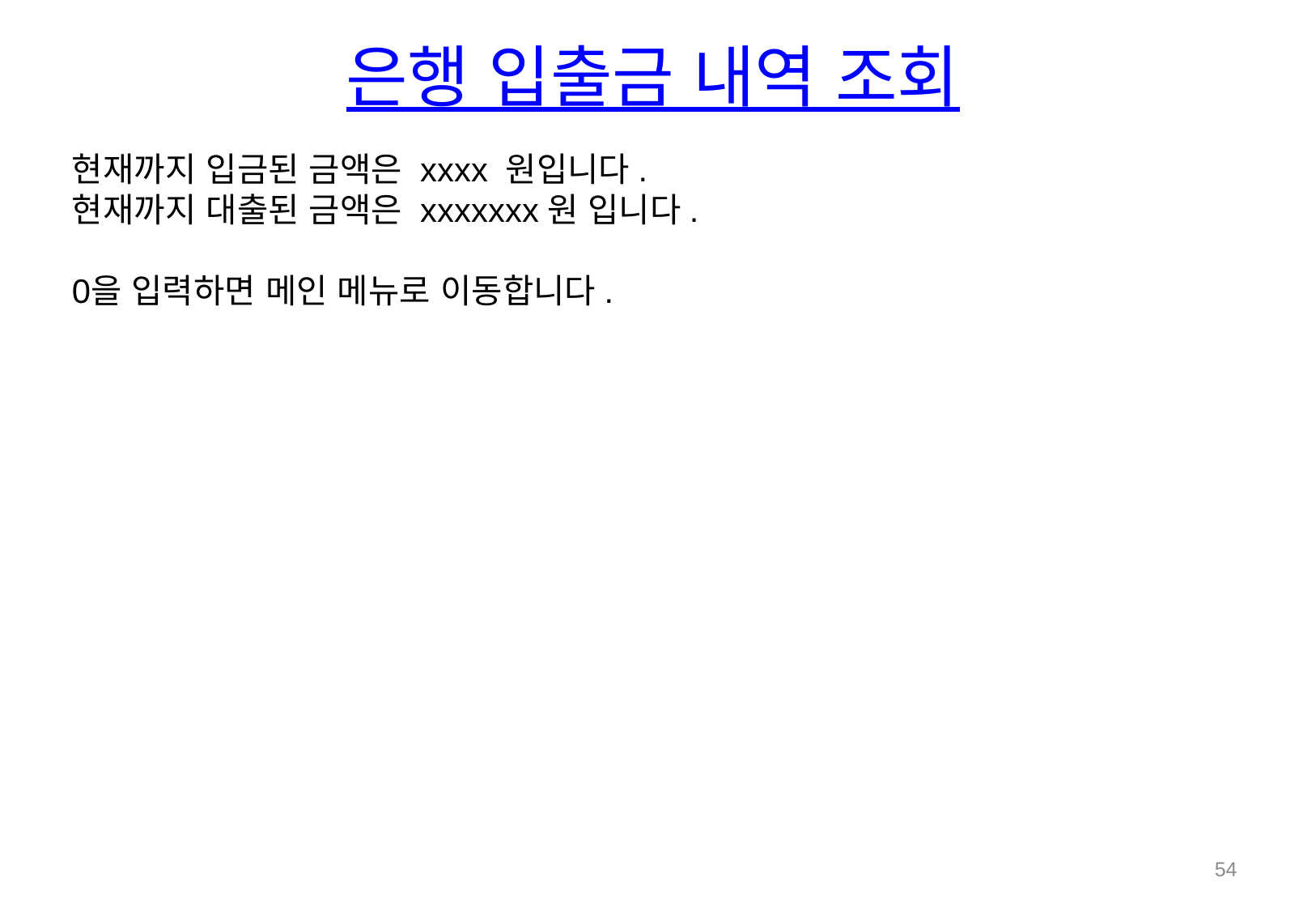

은행 입출금 내역 조회
현재까지 입금된 금액은 xxxx 원입니다.
현재까지 대출된 금액은 xxxxxxx원 입니다.

0을 입력하면 메인 메뉴로 이동합니다.

54